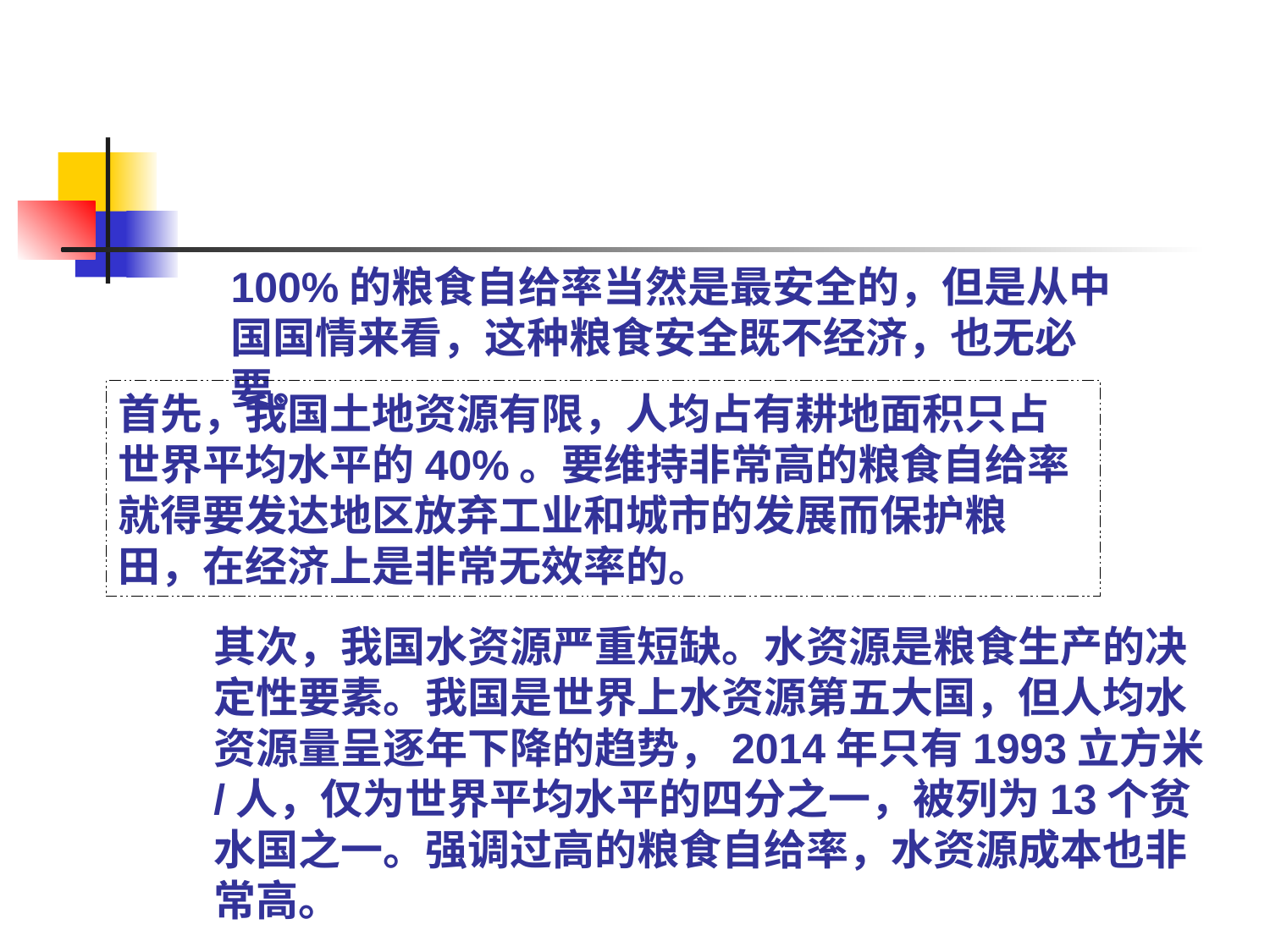

100%的粮食自给率当然是最安全的，但是从中国国情来看，这种粮食安全既不经济，也无必要。
首先，我国土地资源有限，人均占有耕地面积只占世界平均水平的40%。要维持非常高的粮食自给率就得要发达地区放弃工业和城市的发展而保护粮田，在经济上是非常无效率的。
其次，我国水资源严重短缺。水资源是粮食生产的决定性要素。我国是世界上水资源第五大国，但人均水资源量呈逐年下降的趋势，2014年只有1993立方米/人，仅为世界平均水平的四分之一，被列为13个贫水国之一。强调过高的粮食自给率，水资源成本也非常高。